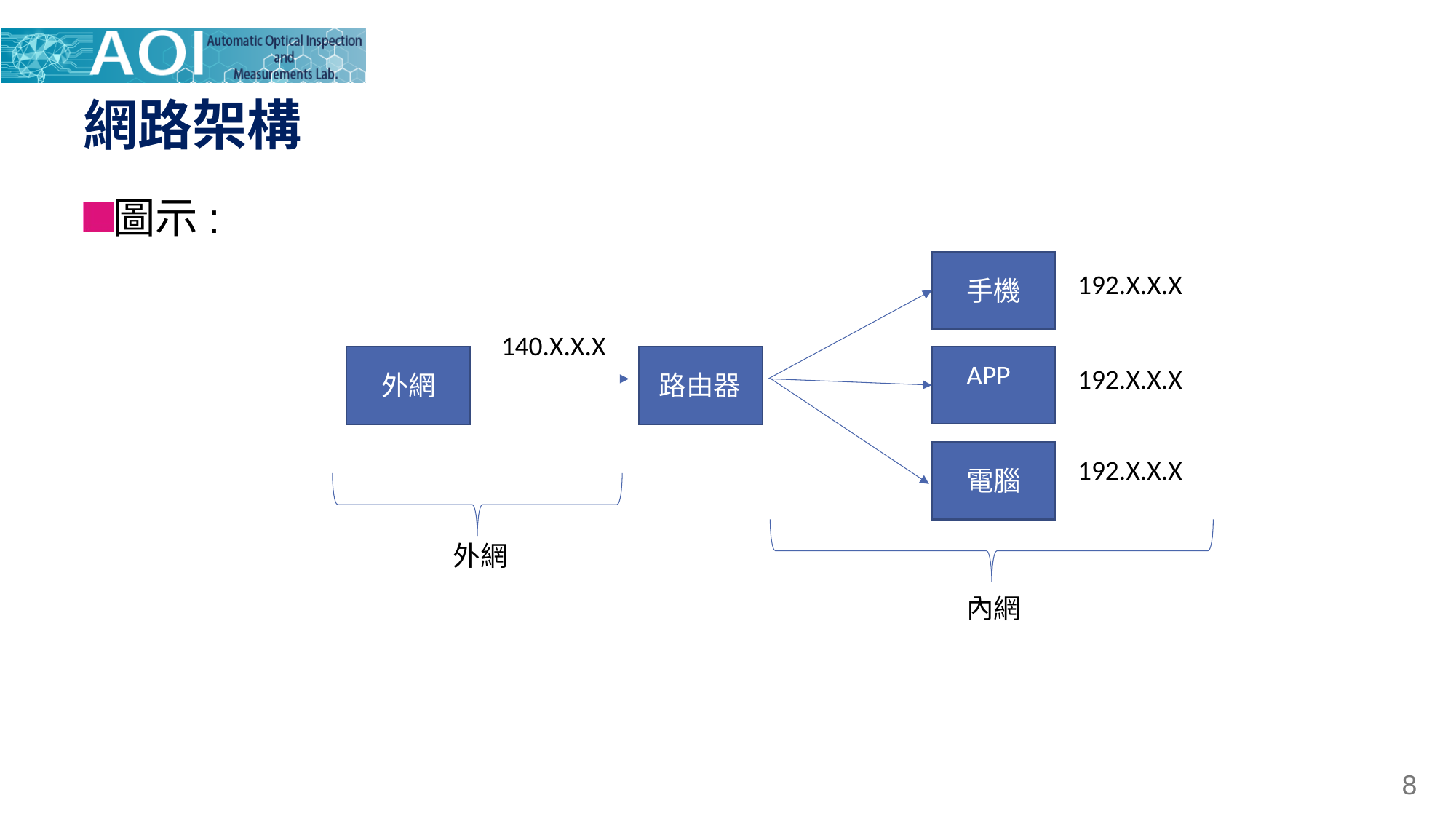

# 網路架構
圖示:

| 手機 |
| --- |
| 192.X.X.X |
| --- |

| 140.X.X.X |
| --- |

| APP |
| --- |
| 外網 |
| --- |
| 路由器 |
| --- |

| 192.X.X.X |
| --- |

| 192.X.X.X |
| --- |
| 電腦 |
| --- |
| 外網 |
| --- |
| 內網 |
| --- |